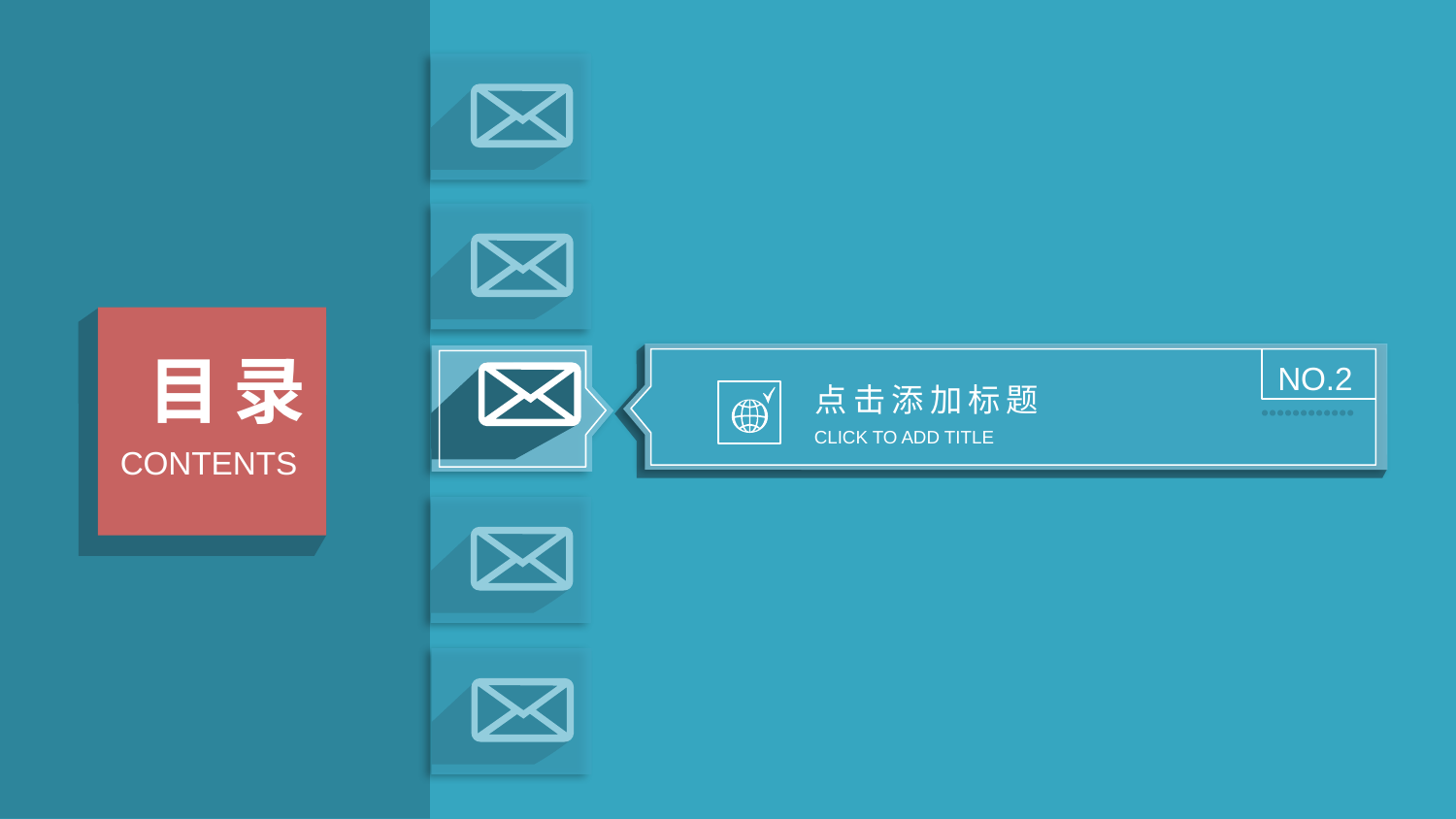

目录
   CONTENTS

NO.2
点击添加标题

CLICK TO ADD TITLE